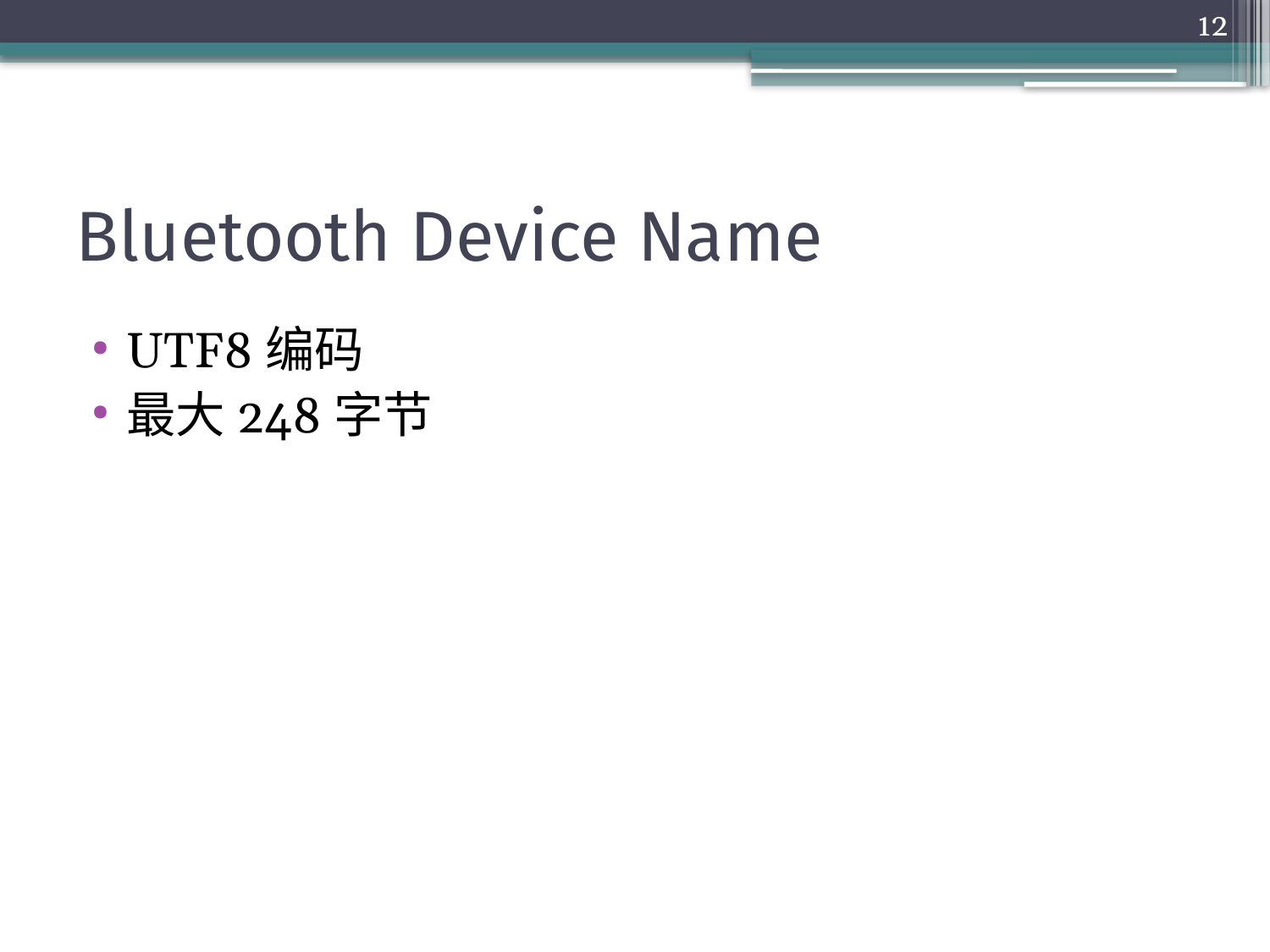

12
# Bluetooth Device Name
UTF8编码
最大248字节